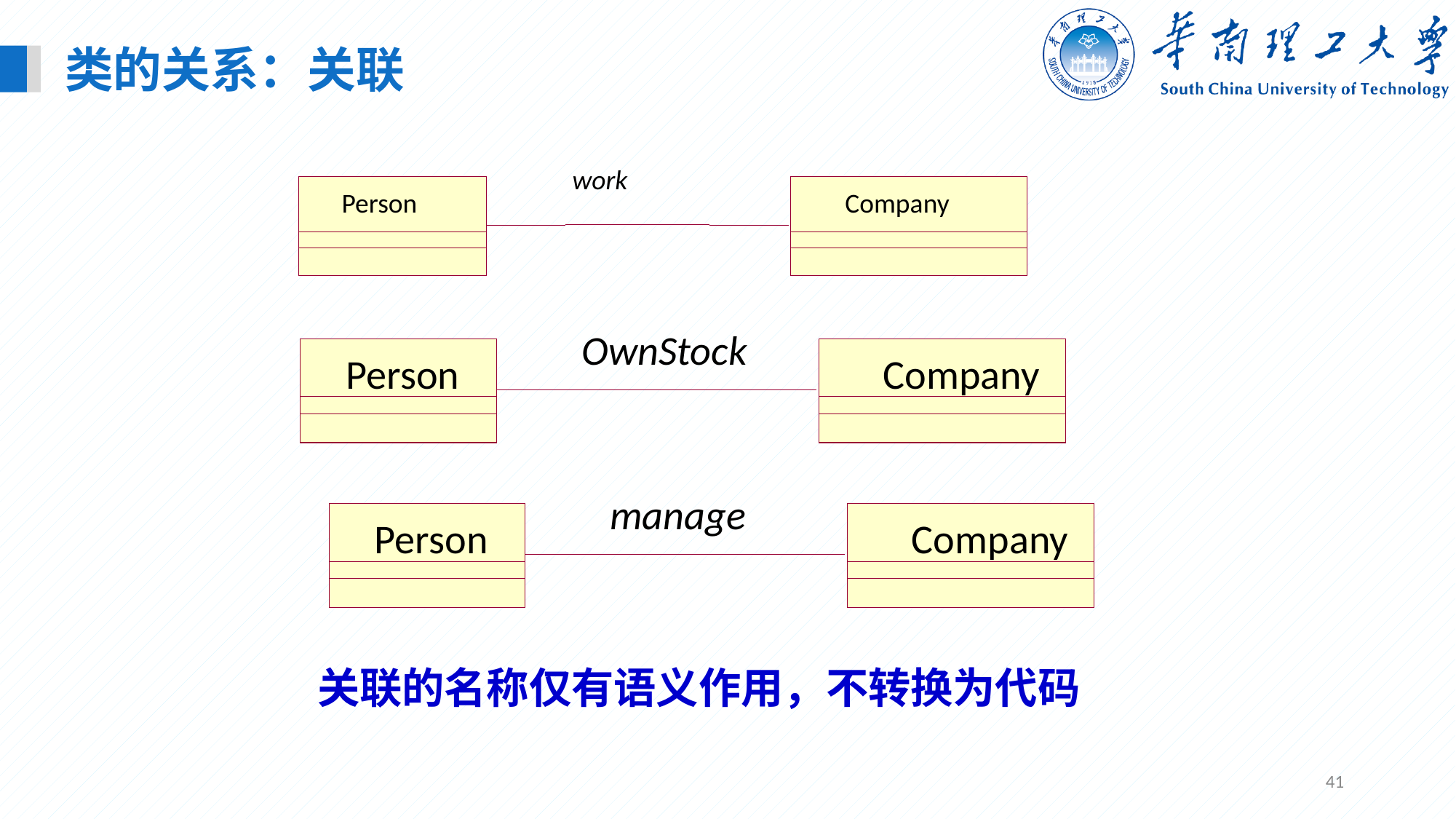

类的关系：关联

work

Person
Company

OwnStock

Person
Company

manage

Person
Company

关联的名称仅有语义作用，不转换为代码
41